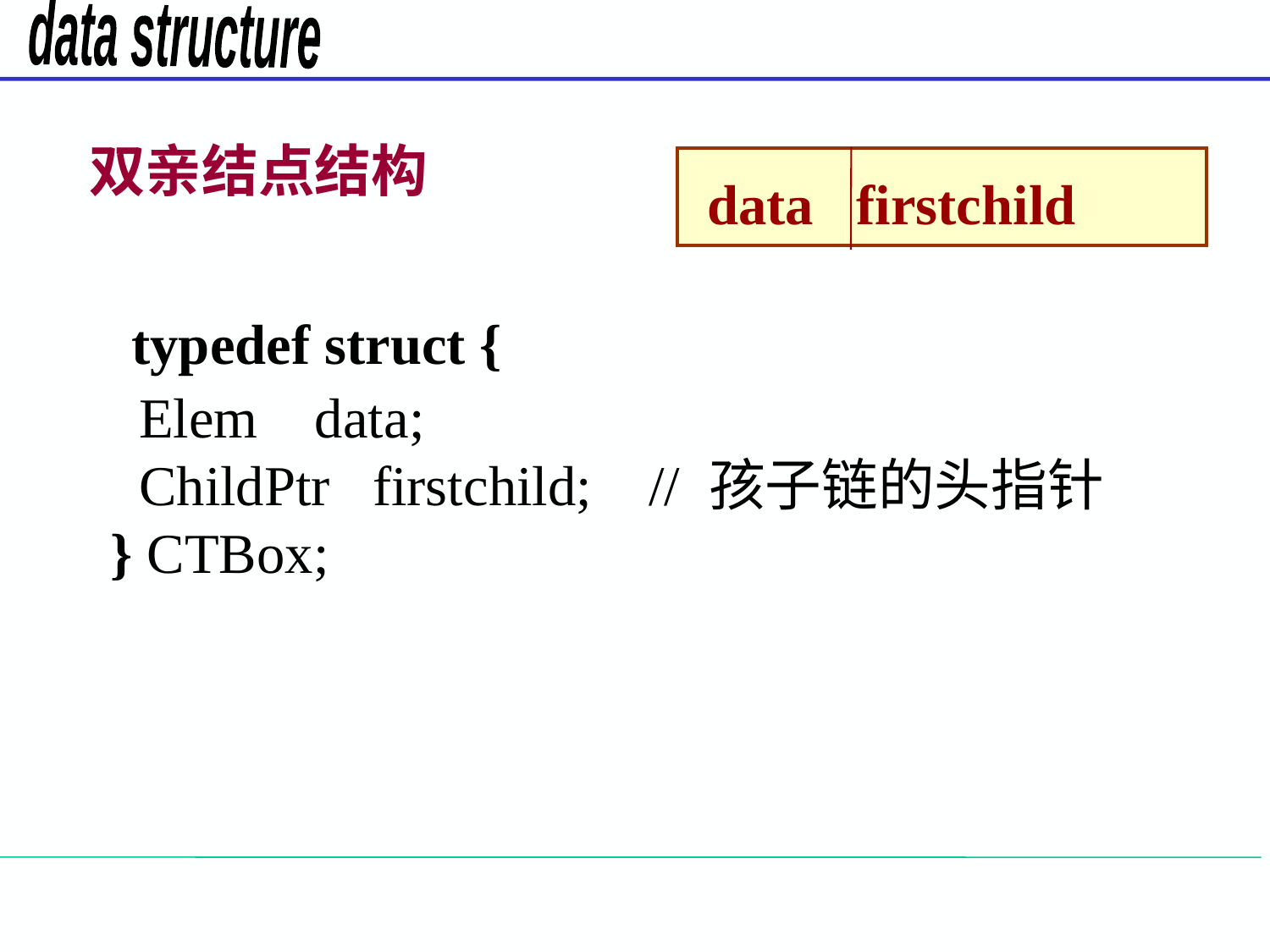

双亲结点结构
 data   firstchild

   typedef struct {
     Elem    data;
     ChildPtr   firstchild;    // 孩子链的头指针
   } CTBox;